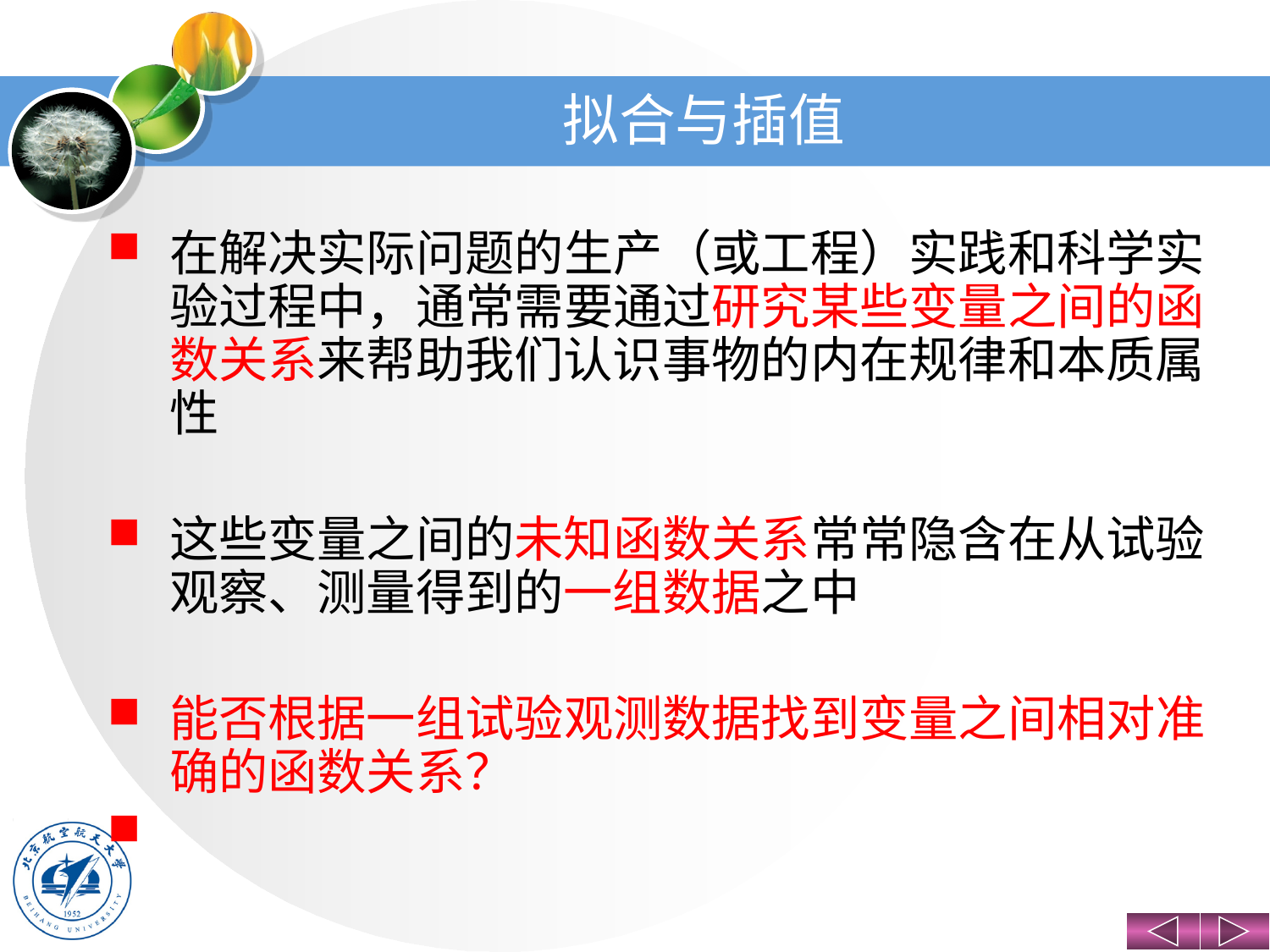

# 拟合与插值
在解决实际问题的生产（或工程）实践和科学实验过程中，通常需要通过研究某些变量之间的函数关系来帮助我们认识事物的内在规律和本质属性

这些变量之间的未知函数关系常常隐含在从试验观察、测量得到的一组数据之中

能否根据一组试验观测数据找到变量之间相对准确的函数关系？